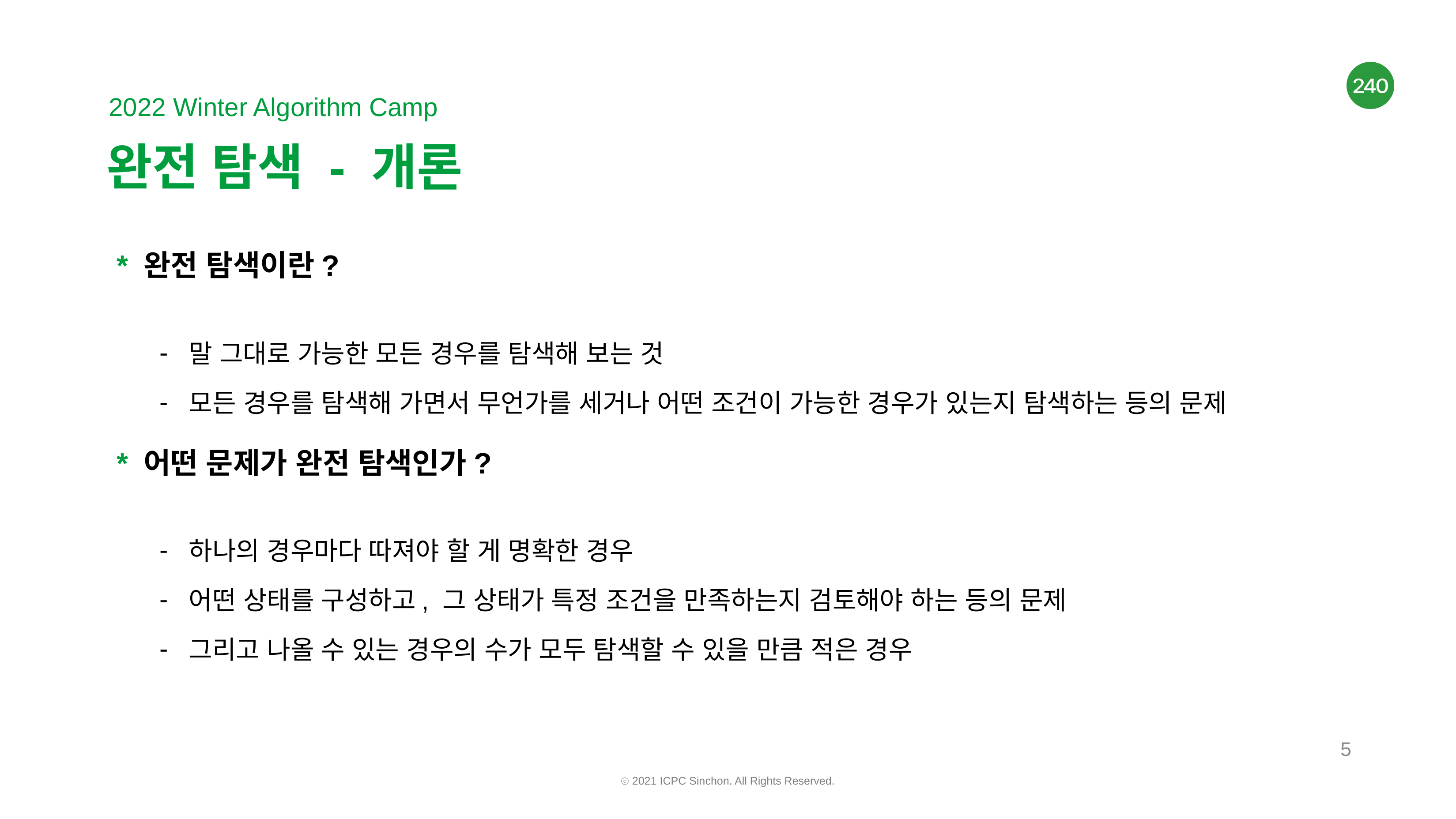

# 완전 탐색 - 개론
* 완전 탐색이란?

말 그대로 가능한 모든 경우를 탐색해 보는 것
모든 경우를 탐색해 가면서 무언가를 세거나 어떤 조건이 가능한 경우가 있는지 탐색하는 등의 문제
* 어떤 문제가 완전 탐색인가?

하나의 경우마다 따져야 할 게 명확한 경우
어떤 상태를 구성하고, 그 상태가 특정 조건을 만족하는지 검토해야 하는 등의 문제
그리고 나올 수 있는 경우의 수가 모두 탐색할 수 있을 만큼 적은 경우
5
ⓒ 2021 ICPC Sinchon. All Rights Reserved.